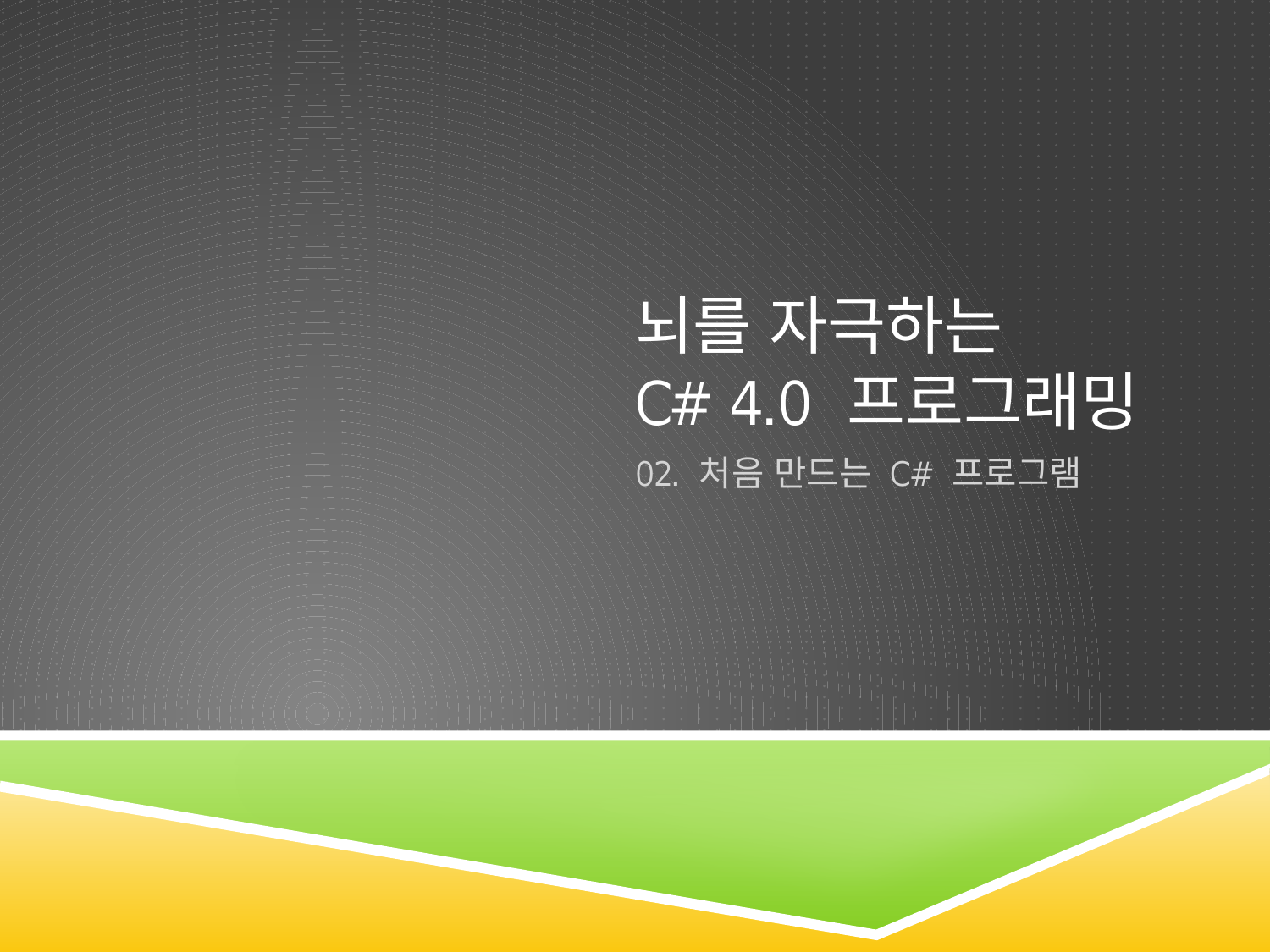

# 뇌를 자극하는 C# 4.0 프로그래밍
02. 처음 만드는 C# 프로그램